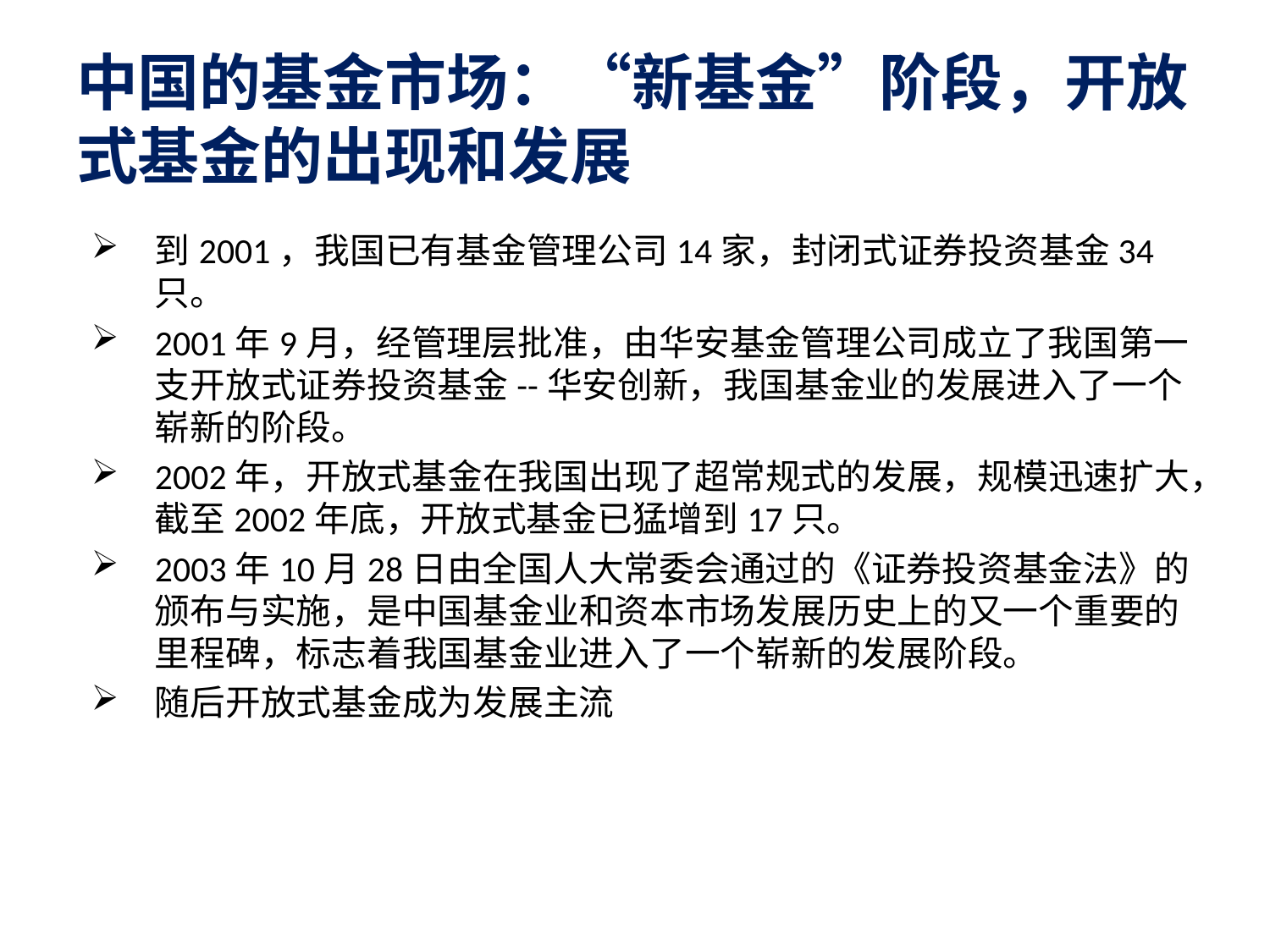

# 中国的基金市场：“新基金”阶段，开放式基金的出现和发展
到2001，我国已有基金管理公司14家，封闭式证券投资基金34只。
2001年9月，经管理层批准，由华安基金管理公司成立了我国第一支开放式证券投资基金--华安创新，我国基金业的发展进入了一个崭新的阶段。
2002年，开放式基金在我国出现了超常规式的发展，规模迅速扩大，截至2002年底，开放式基金已猛增到17只。
2003年10月28日由全国人大常委会通过的《证券投资基金法》的颁布与实施，是中国基金业和资本市场发展历史上的又一个重要的里程碑，标志着我国基金业进入了一个崭新的发展阶段。
随后开放式基金成为发展主流